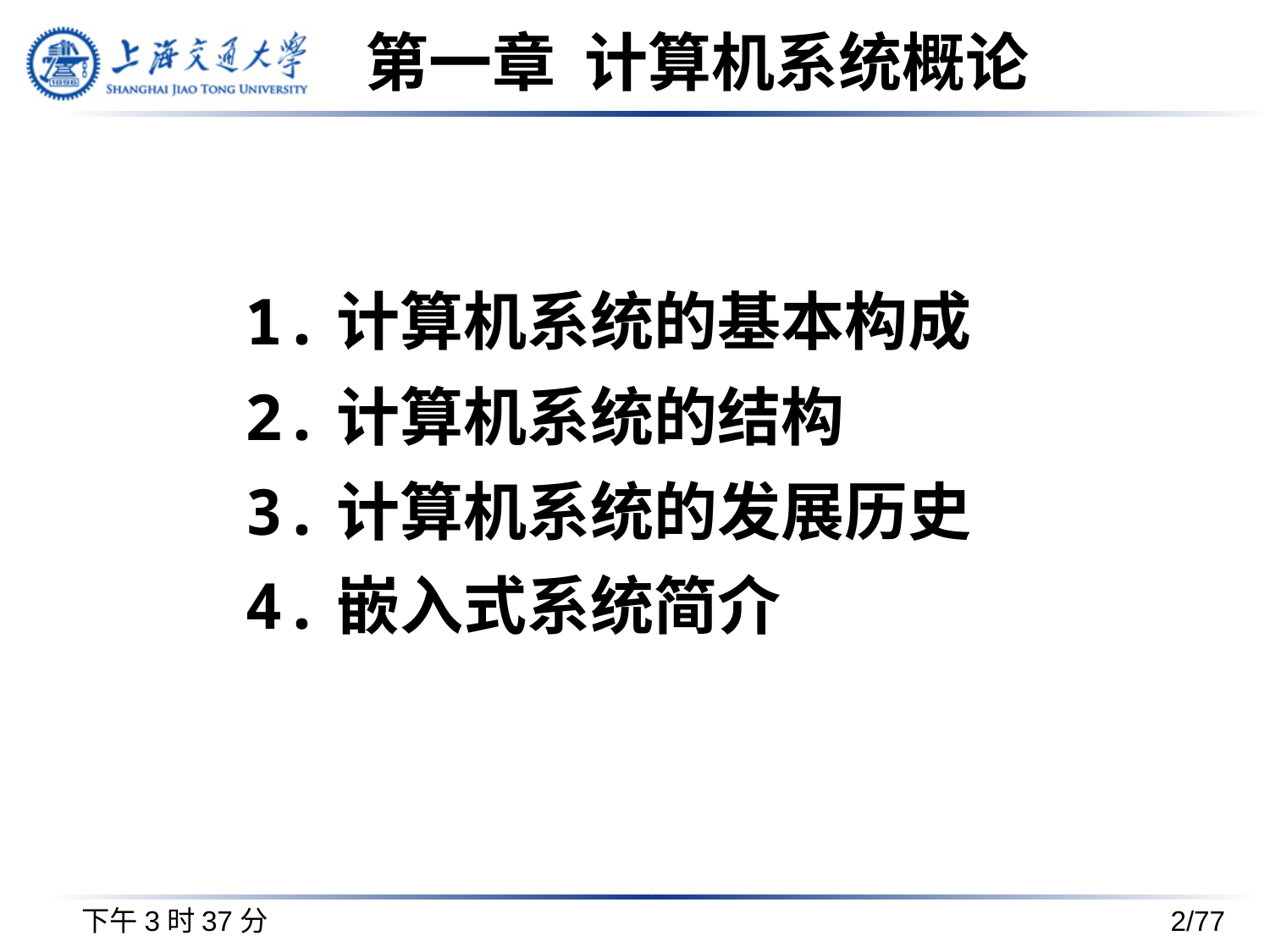

# 第一章  计算机系统概论
1.计算机系统的基本构成
2.计算机系统的结构
3.计算机系统的发展历史
4.嵌入式系统简介
下午3时37分
2/77